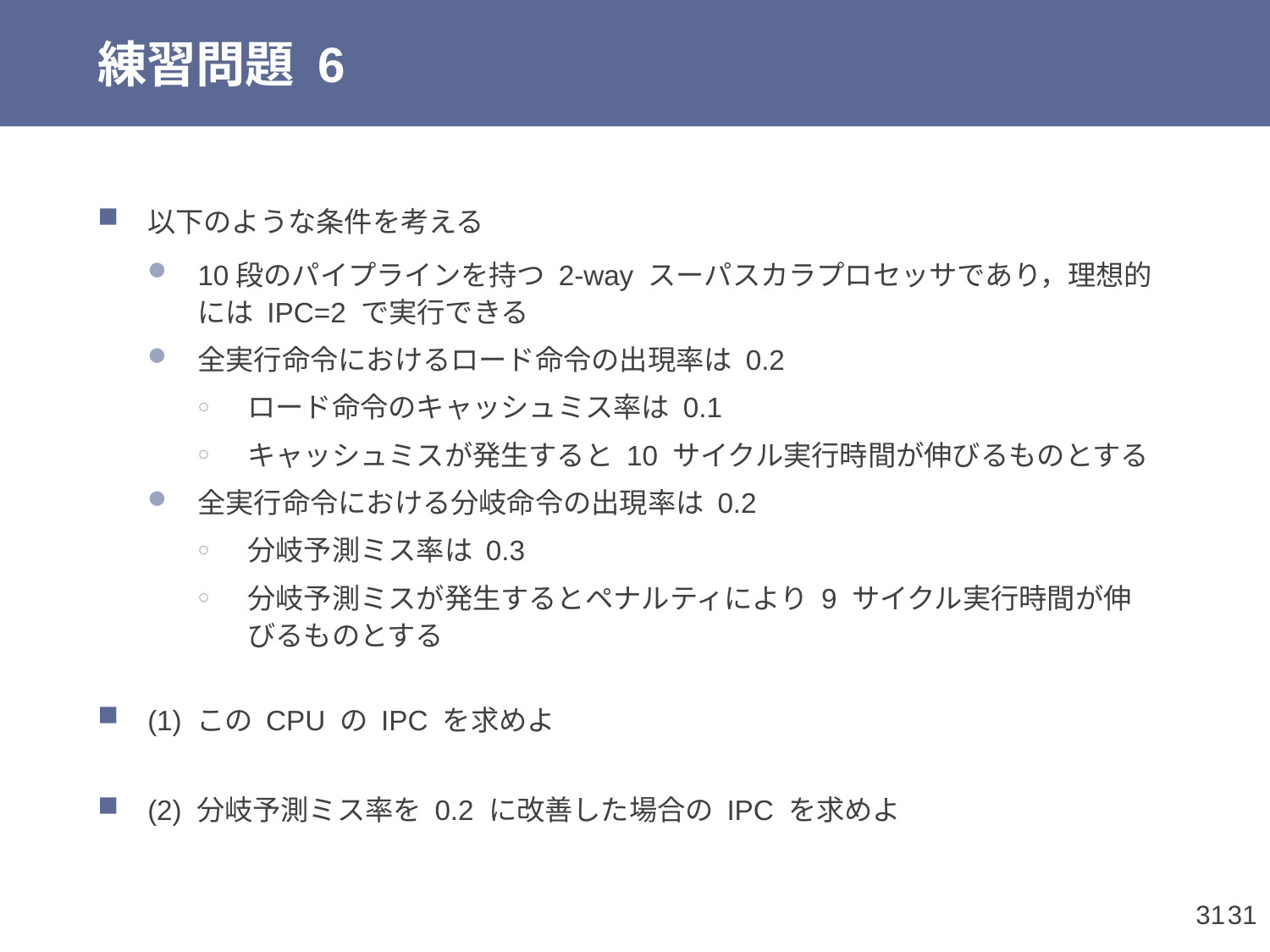

# 練習問題 6
以下のような条件を考える
10段のパイプラインを持つ 2-way スーパスカラプロセッサであり，理想的には IPC=2 で実行できる
全実行命令におけるロード命令の出現率は 0.2
ロード命令のキャッシュミス率は 0.1
キャッシュミスが発生すると 10 サイクル実行時間が伸びるものとする
全実行命令における分岐命令の出現率は 0.2
分岐予測ミス率は 0.3
分岐予測ミスが発生するとペナルティにより 9 サイクル実行時間が伸びるものとする
(1) この CPU の IPC を求めよ
(2) 分岐予測ミス率を 0.2 に改善した場合の IPC を求めよ
31